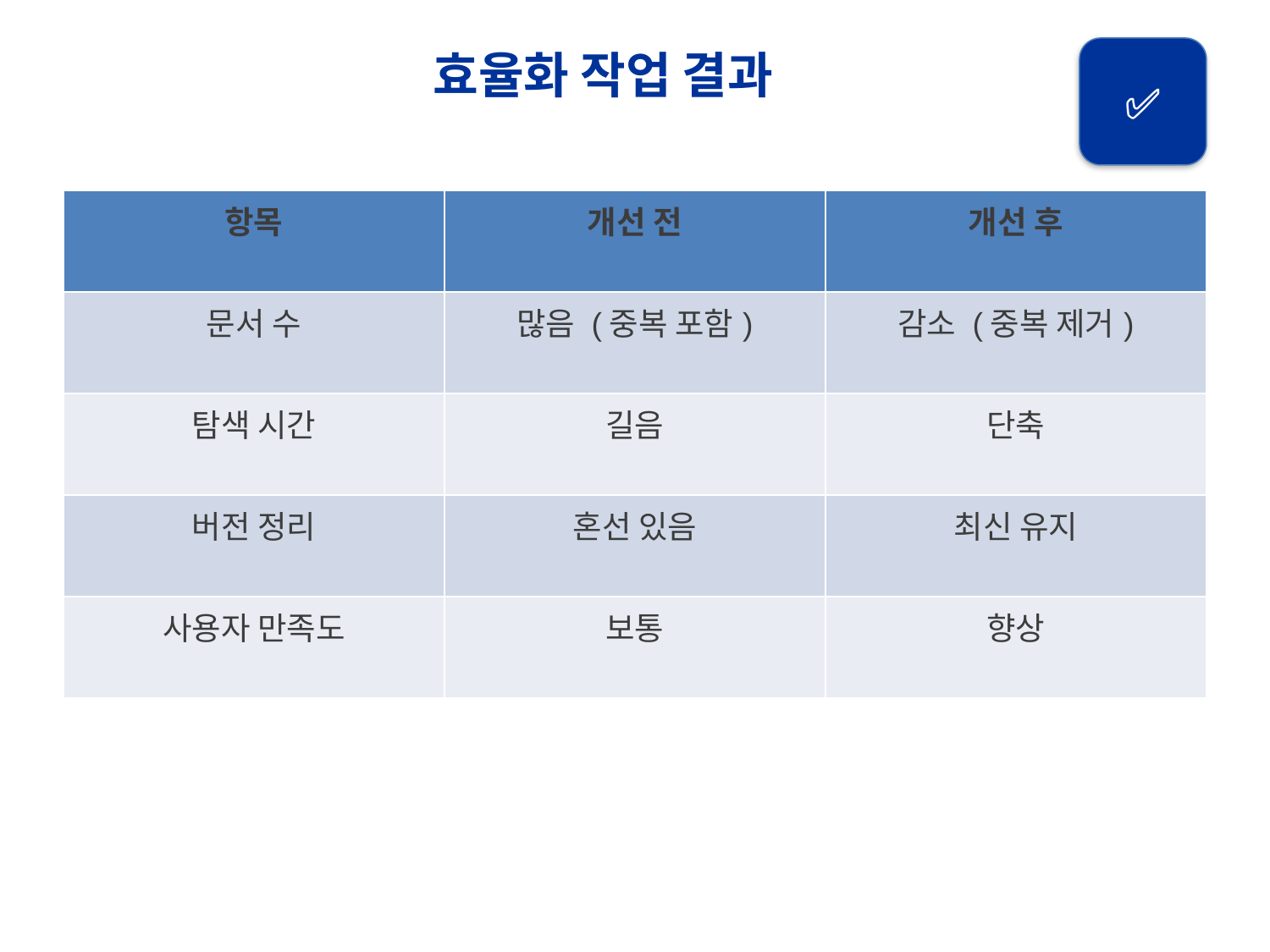

효율화 작업 결과
✅
| 항목 | 개선 전 | 개선 후 |
| --- | --- | --- |
| 문서 수 | 많음 (중복 포함) | 감소 (중복 제거) |
| 탐색 시간 | 길음 | 단축 |
| 버전 정리 | 혼선 있음 | 최신 유지 |
| 사용자 만족도 | 보통 | 향상 |